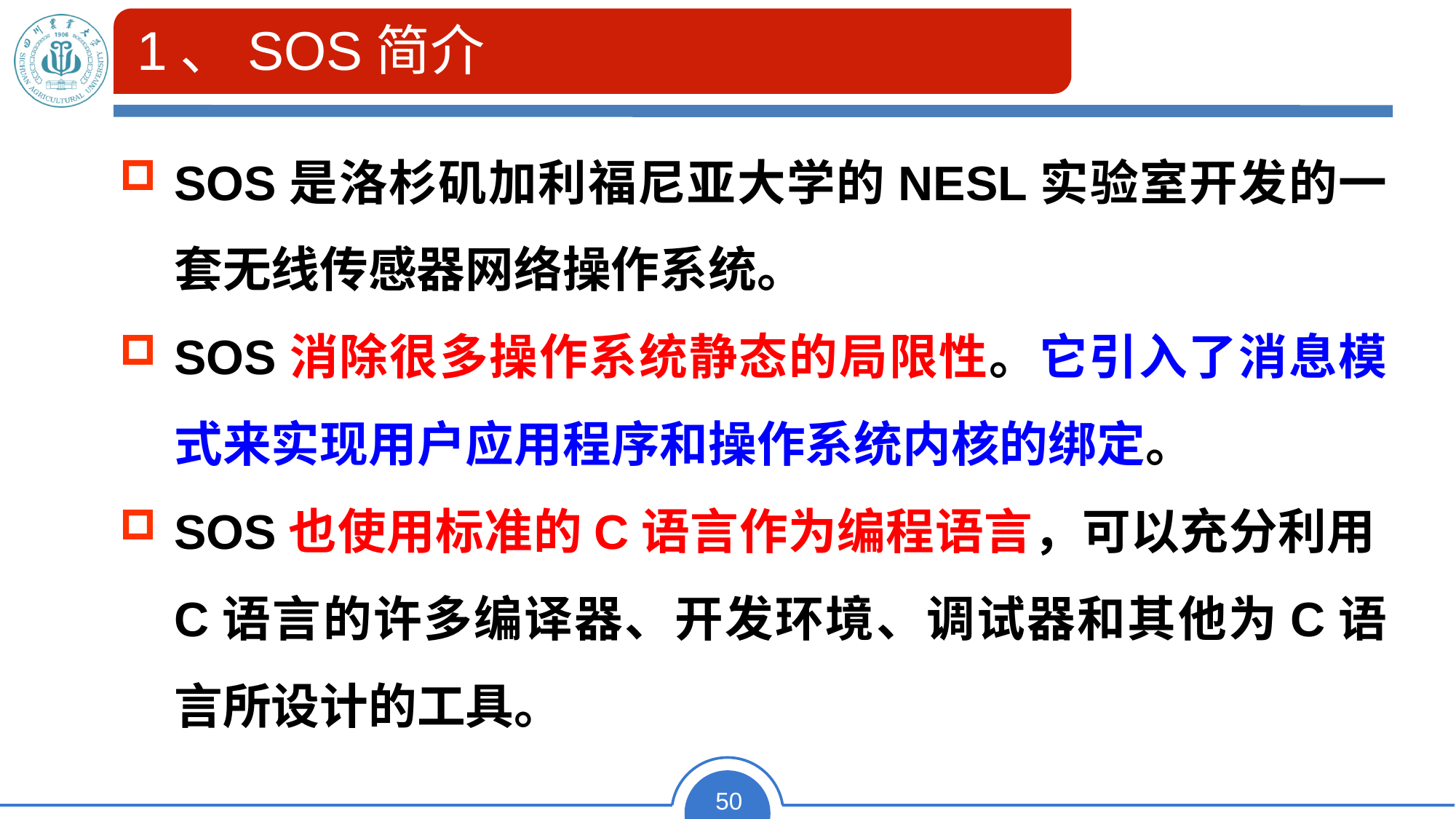

# 1、SOS简介
SOS是洛杉矶加利福尼亚大学的NESL实验室开发的一套无线传感器网络操作系统。
SOS消除很多操作系统静态的局限性。它引入了消息模式来实现用户应用程序和操作系统内核的绑定。
SOS也使用标准的C语言作为编程语言，可以充分利用C语言的许多编译器、开发环境、调试器和其他为C语言所设计的工具。